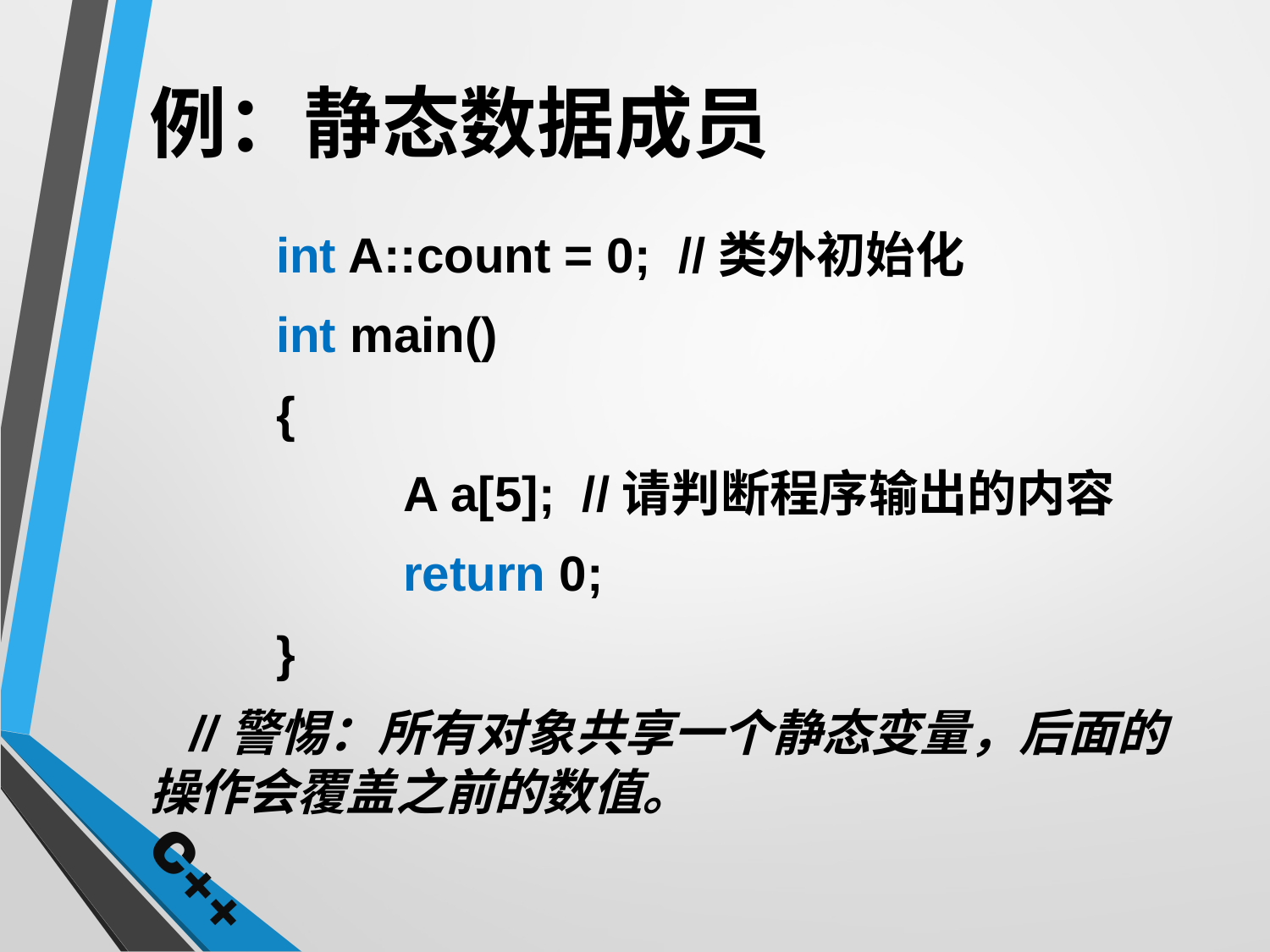

# 例：静态数据成员
	int A::count = 0;  //类外初始化
	int main()
	{
		A a[5];  //请判断程序输出的内容
		return 0;
	}
   //警惕：所有对象共享一个静态变量，后面的操作会覆盖之前的数值。